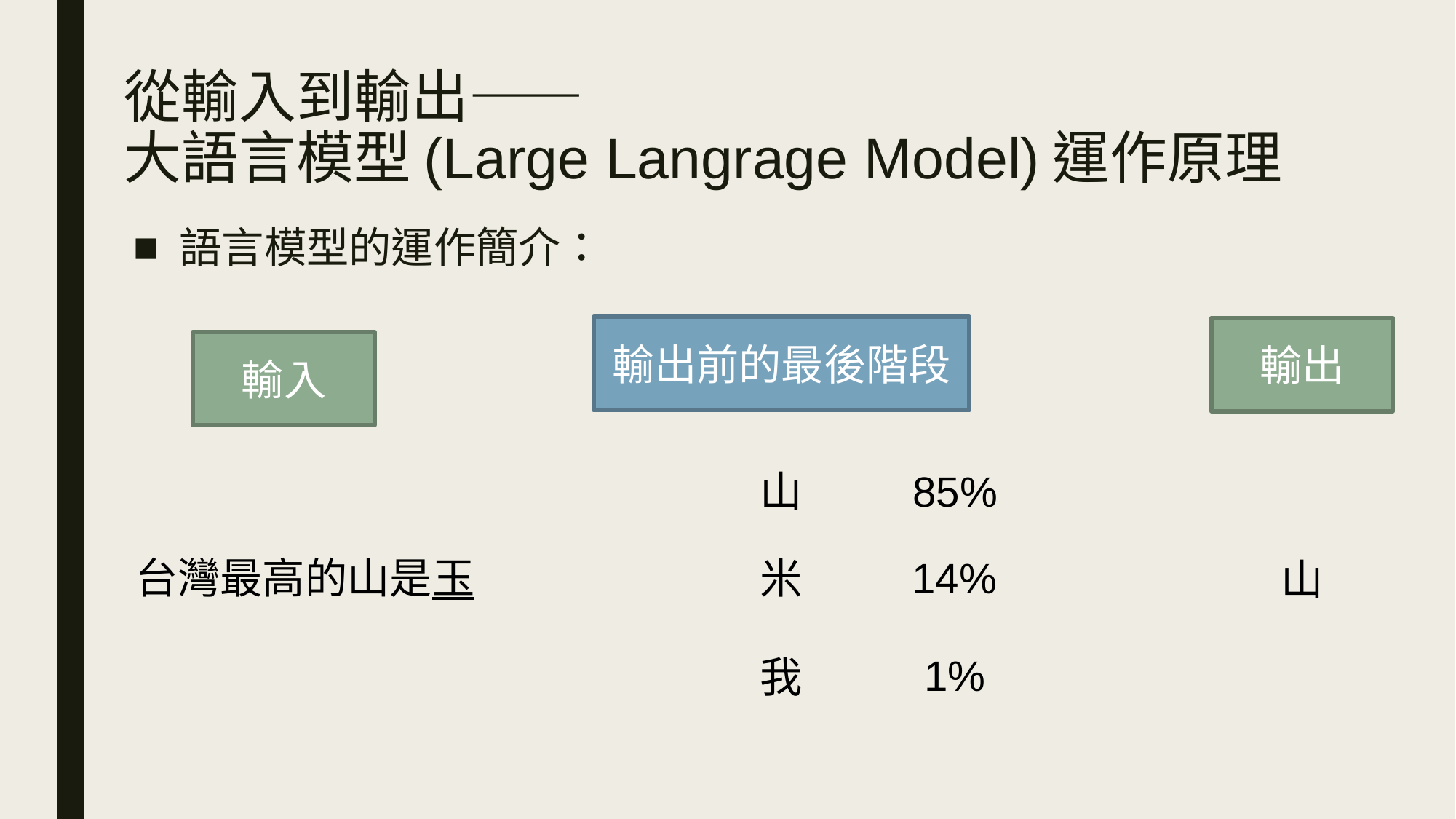

# 從輸入到輸出—— 大語言模型(Large Langrage Model)運作原理

語言模型的運作簡介：

輸出前的最後階段
輸出
輸入
山
85%
台灣最高的山是玉
米
14%
山
1%
我